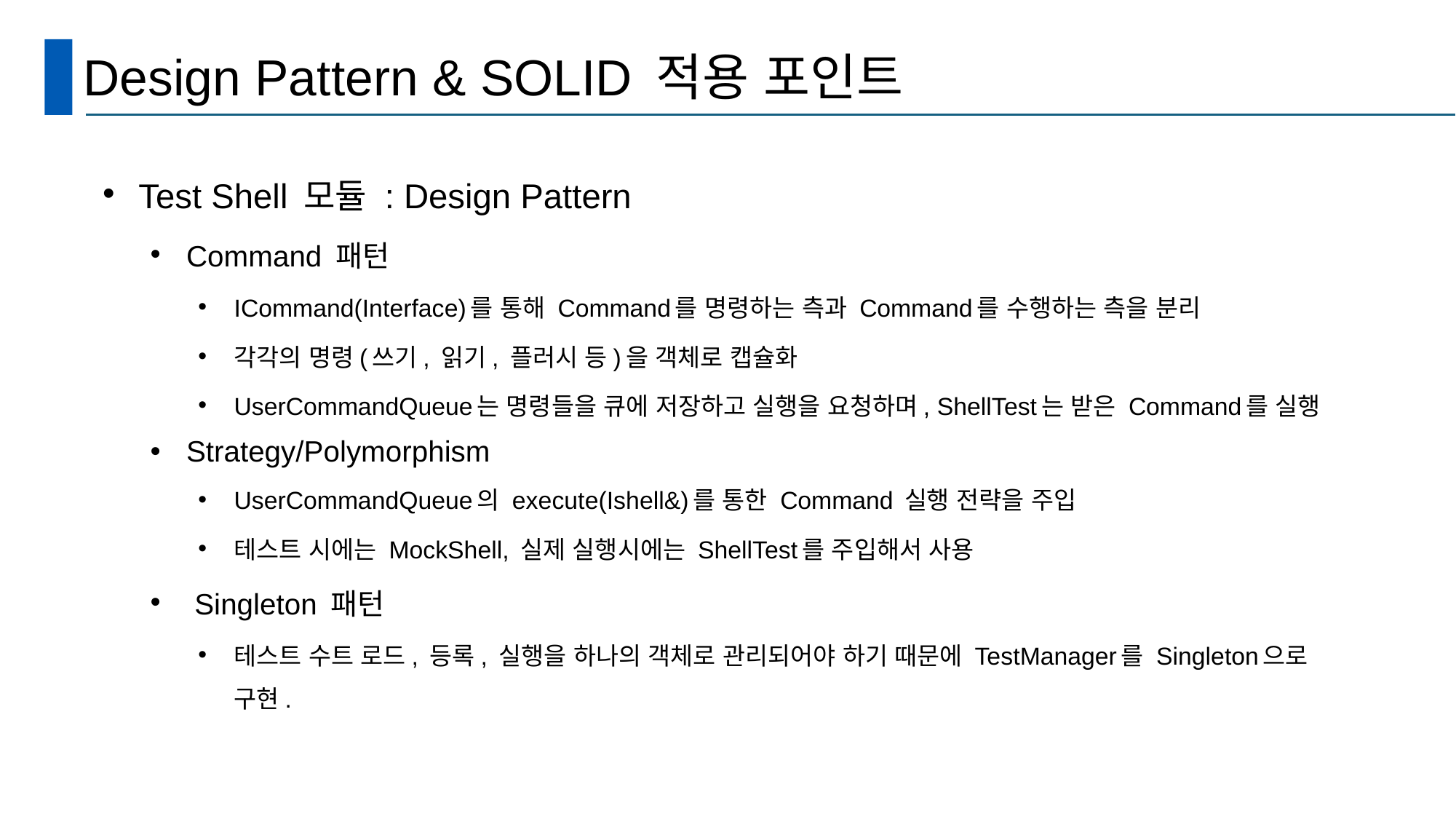

# Design Pattern & SOLID 적용 포인트
Test Shell 모듈 : Design Pattern
Command 패턴
ICommand(Interface)를 통해 Command를 명령하는 측과 Command를 수행하는 측을 분리
각각의 명령(쓰기, 읽기, 플러시 등)을 객체로 캡슐화
UserCommandQueue는 명령들을 큐에 저장하고 실행을 요청하며, ShellTest는 받은 Command를 실행
Strategy/Polymorphism
UserCommandQueue의 execute(Ishell&)를 통한 Command 실행 전략을 주입
테스트 시에는 MockShell, 실제 실행시에는 ShellTest를 주입해서 사용
 Singleton 패턴
테스트 수트 로드, 등록, 실행을 하나의 객체로 관리되어야 하기 때문에 TestManager를 Singleton으로 구현.